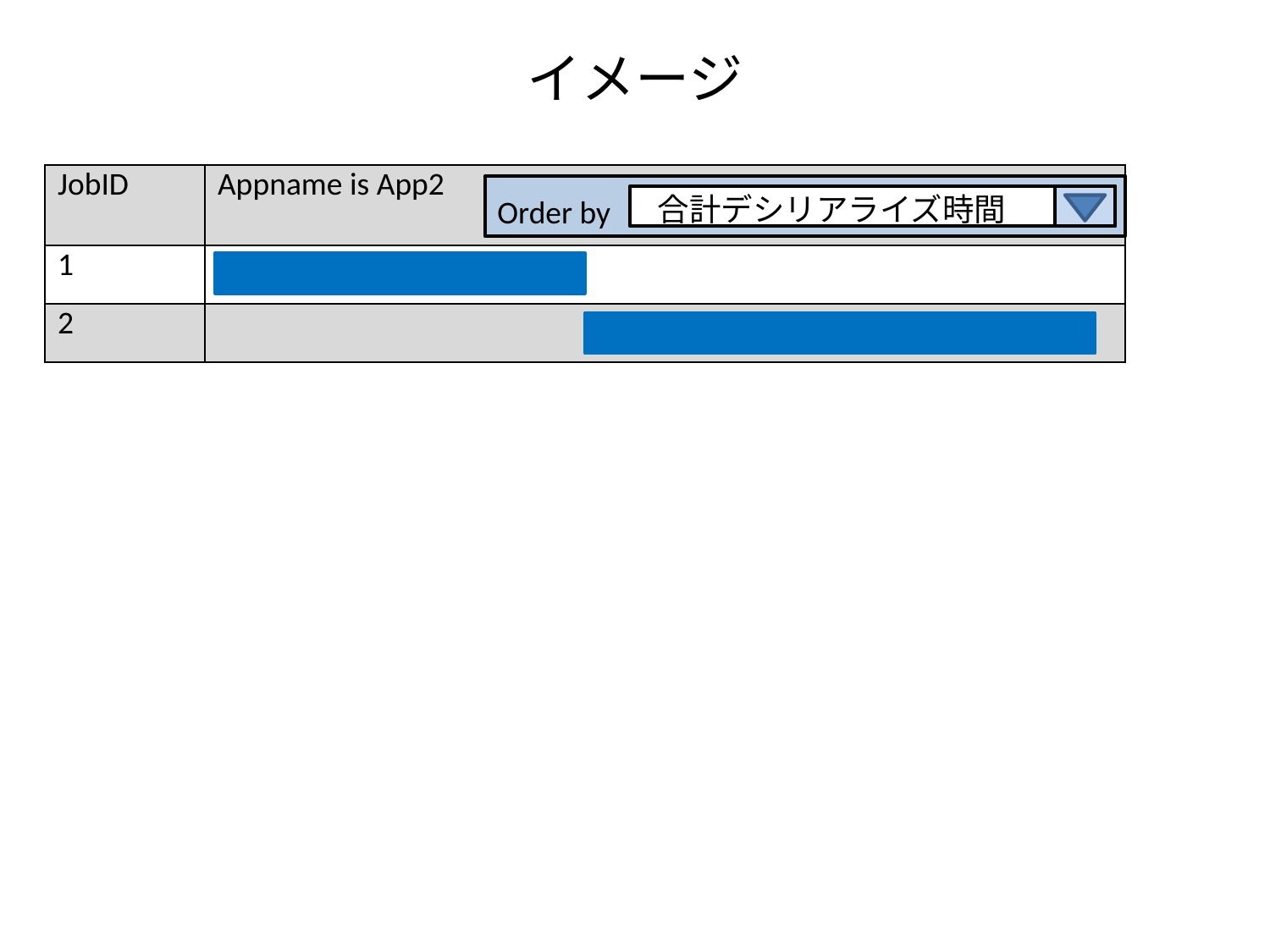

# イメージ
| JobID | Appname is App2 |
| --- | --- |
| 1 |  |
| 2 |  |

合計デシリアライズ時間
Order by